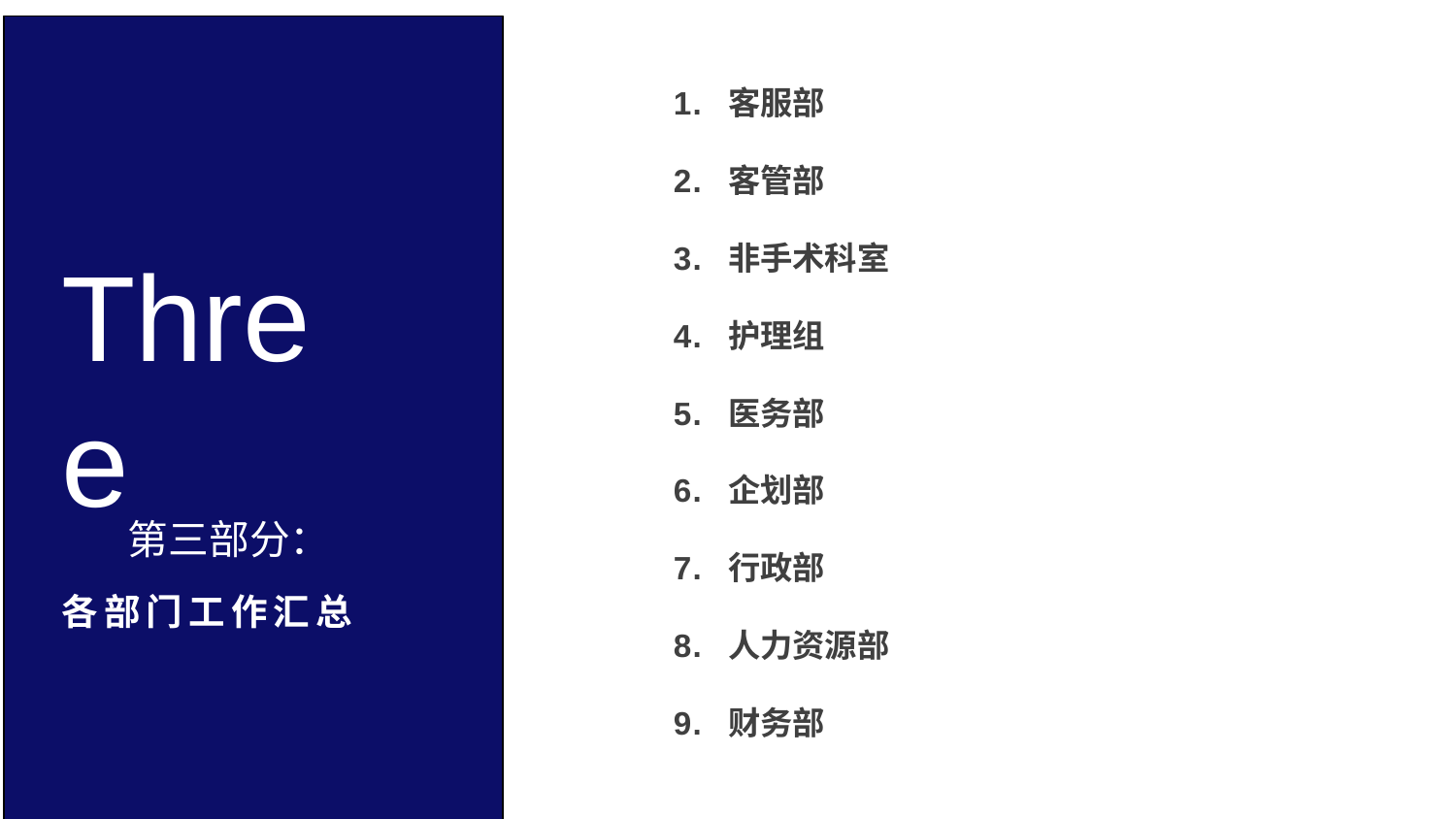

客服部
客管部
非手术科室
护理组
医务部
企划部
行政部
人力资源部
财务部

Three
第三部分：
# 各部门工作汇总